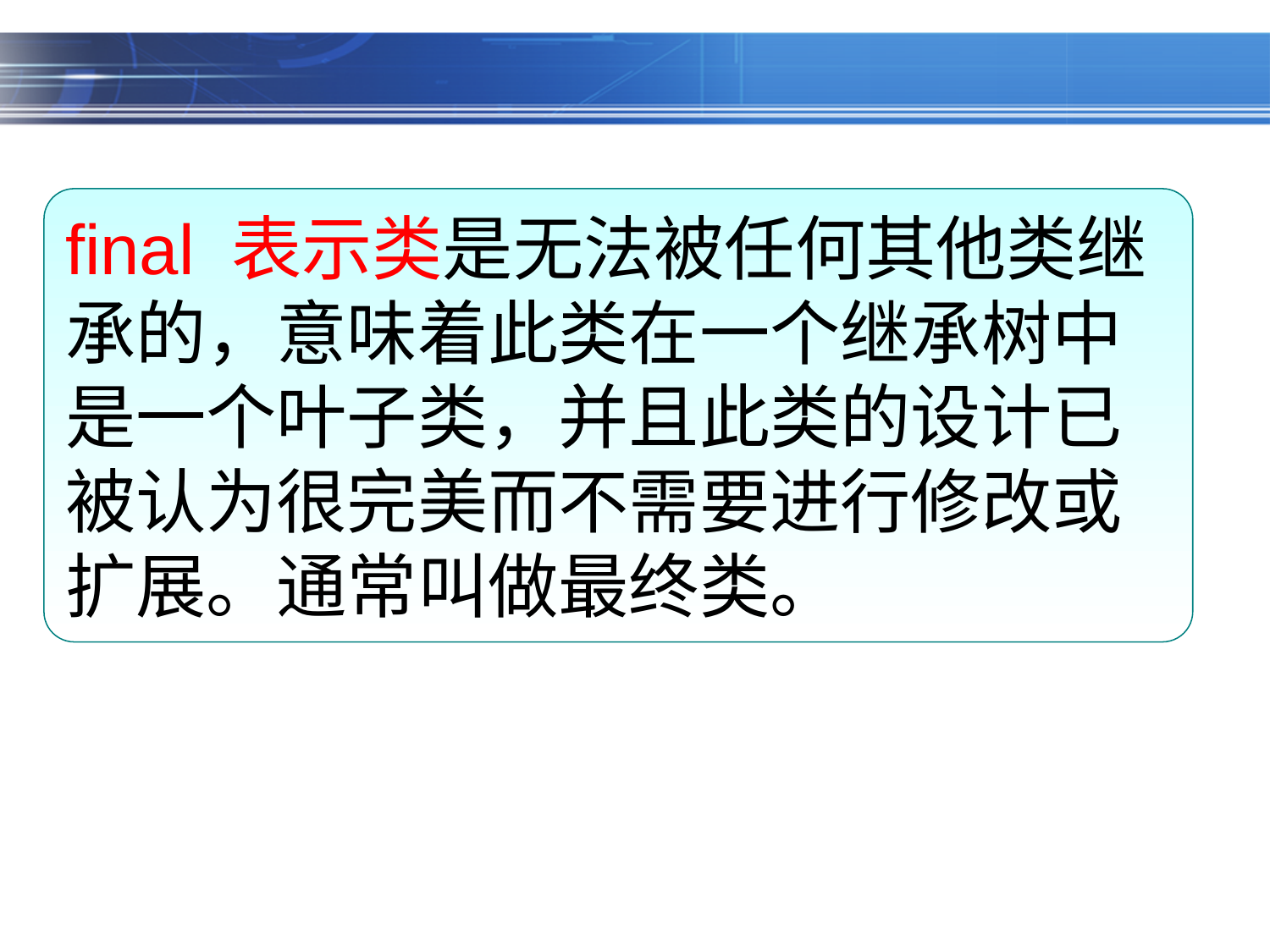

final 表示类是无法被任何其他类继承的，意味着此类在一个继承树中是一个叶子类，并且此类的设计已被认为很完美而不需要进行修改或扩展。通常叫做最终类。